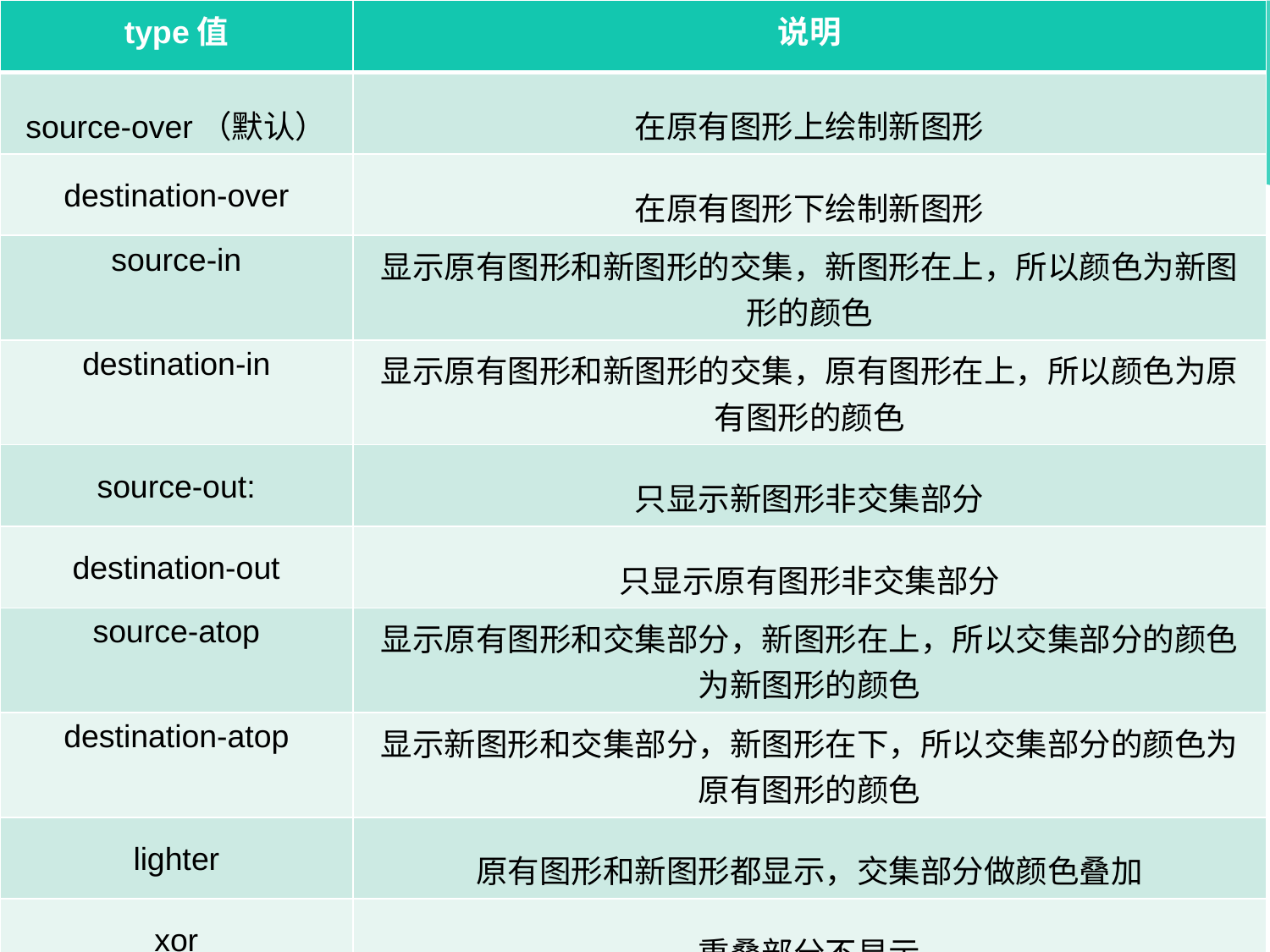

| type值 | 说明 |
| --- | --- |
| source-over（默认） | 在原有图形上绘制新图形 |
| destination-over | 在原有图形下绘制新图形 |
| source-in | 显示原有图形和新图形的交集，新图形在上，所以颜色为新图形的颜色 |
| destination-in | 显示原有图形和新图形的交集，原有图形在上，所以颜色为原有图形的颜色 |
| source-out: | 只显示新图形非交集部分 |
| destination-out | 只显示原有图形非交集部分 |
| source-atop | 显示原有图形和交集部分，新图形在上，所以交集部分的颜色为新图形的颜色 |
| destination-atop | 显示新图形和交集部分，新图形在下，所以交集部分的颜色为原有图形的颜色 |
| lighter | 原有图形和新图形都显示，交集部分做颜色叠加 |
| xor | 重叠部分不显示 |
| copy | 只显示新图形 |